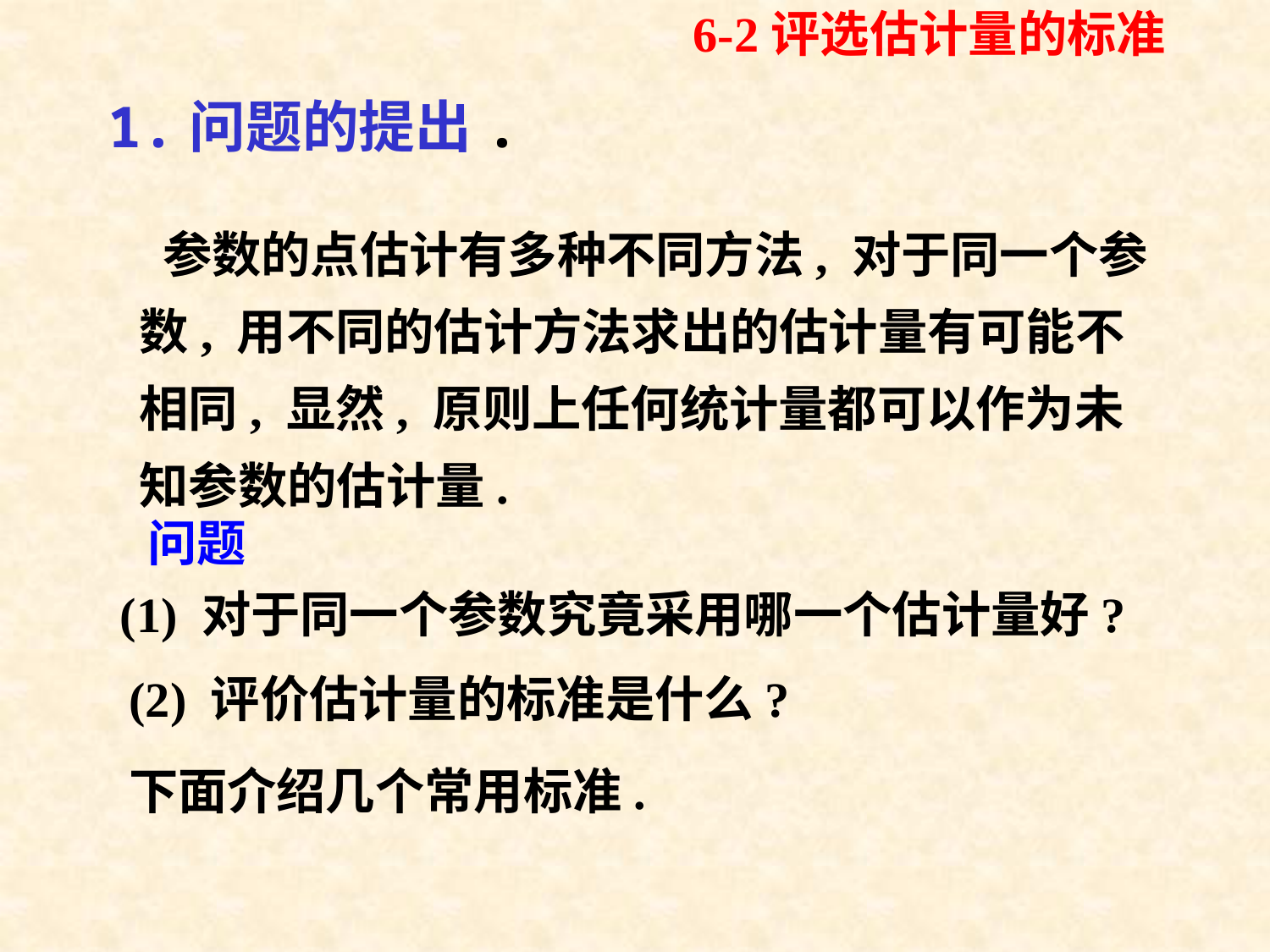

6-2评选估计量的标准
# 1.问题的提出.

 参数的点估计有多种不同方法, 对于同一个参数, 用不同的估计方法求出的估计量有可能不相同, 显然, 原则上任何统计量都可以作为未知参数的估计量.
问题
(1) 对于同一个参数究竟采用哪一个估计量好?
(2) 评价估计量的标准是什么?
下面介绍几个常用标准.